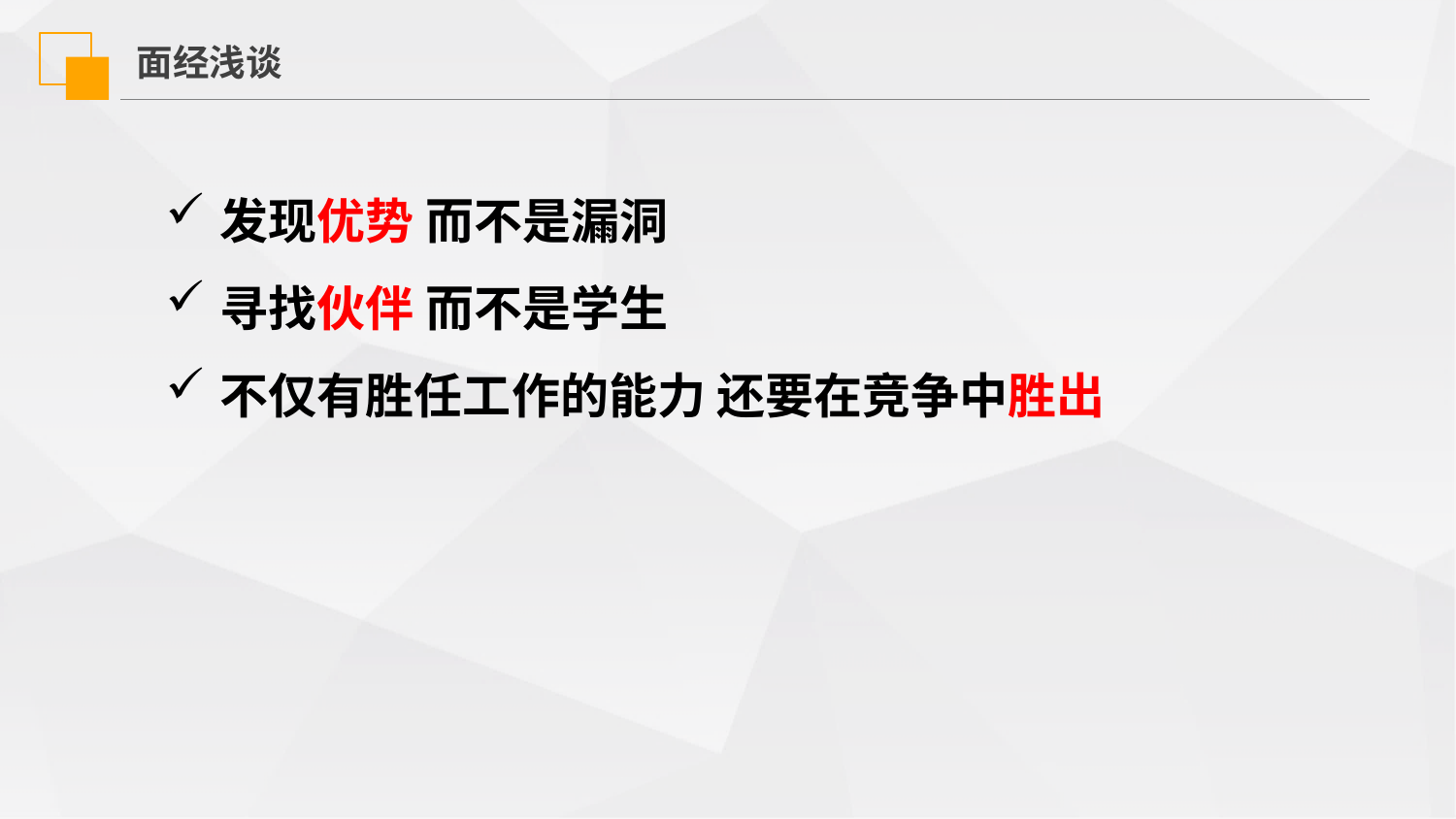

面经浅谈
发现优势 而不是漏洞
寻找伙伴 而不是学生
不仅有胜任工作的能力 还要在竞争中胜出